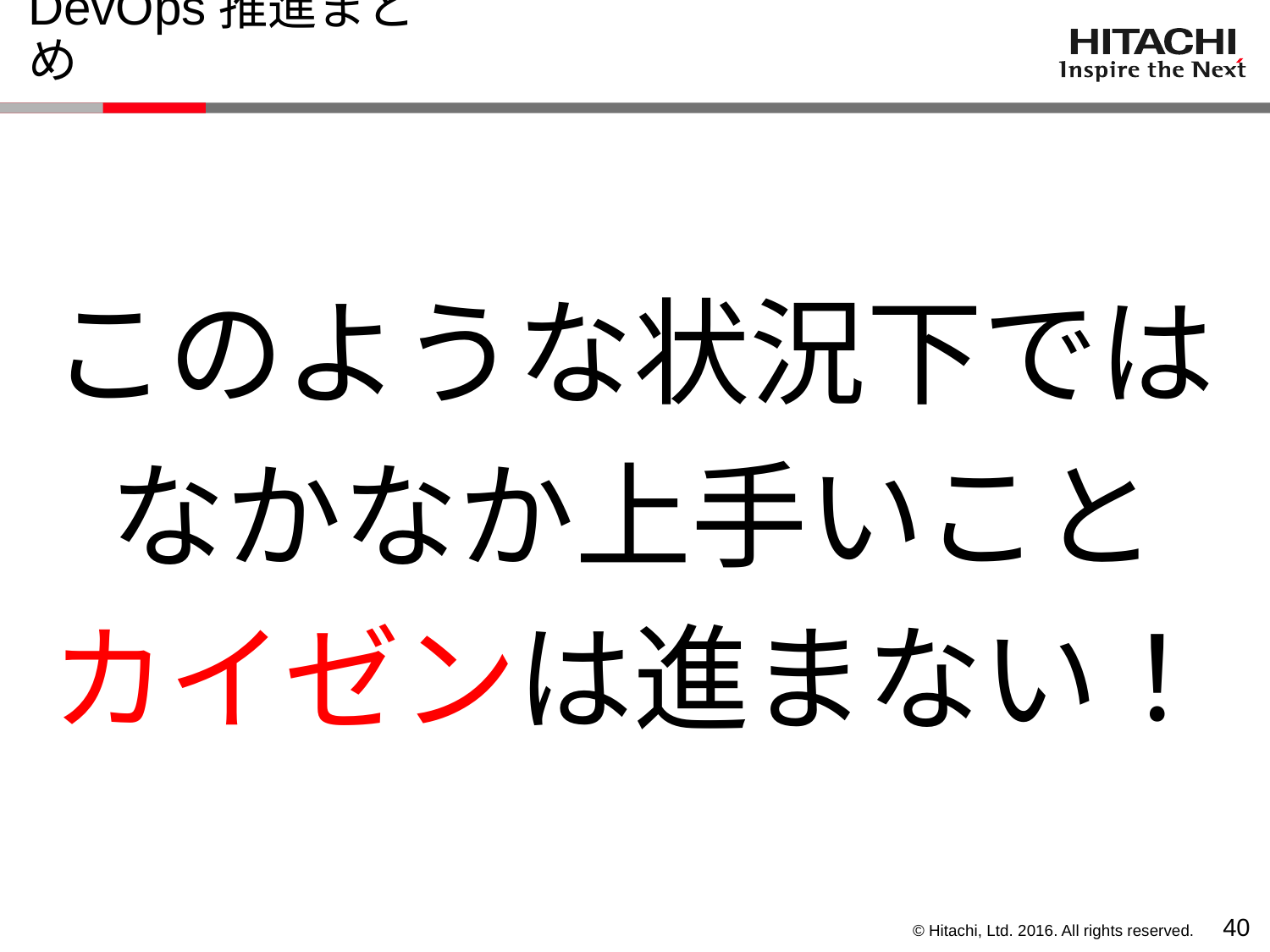

# DevOps推進まとめ
このような状況下では
なかなか上手いこと
カイゼンは進まない！
40